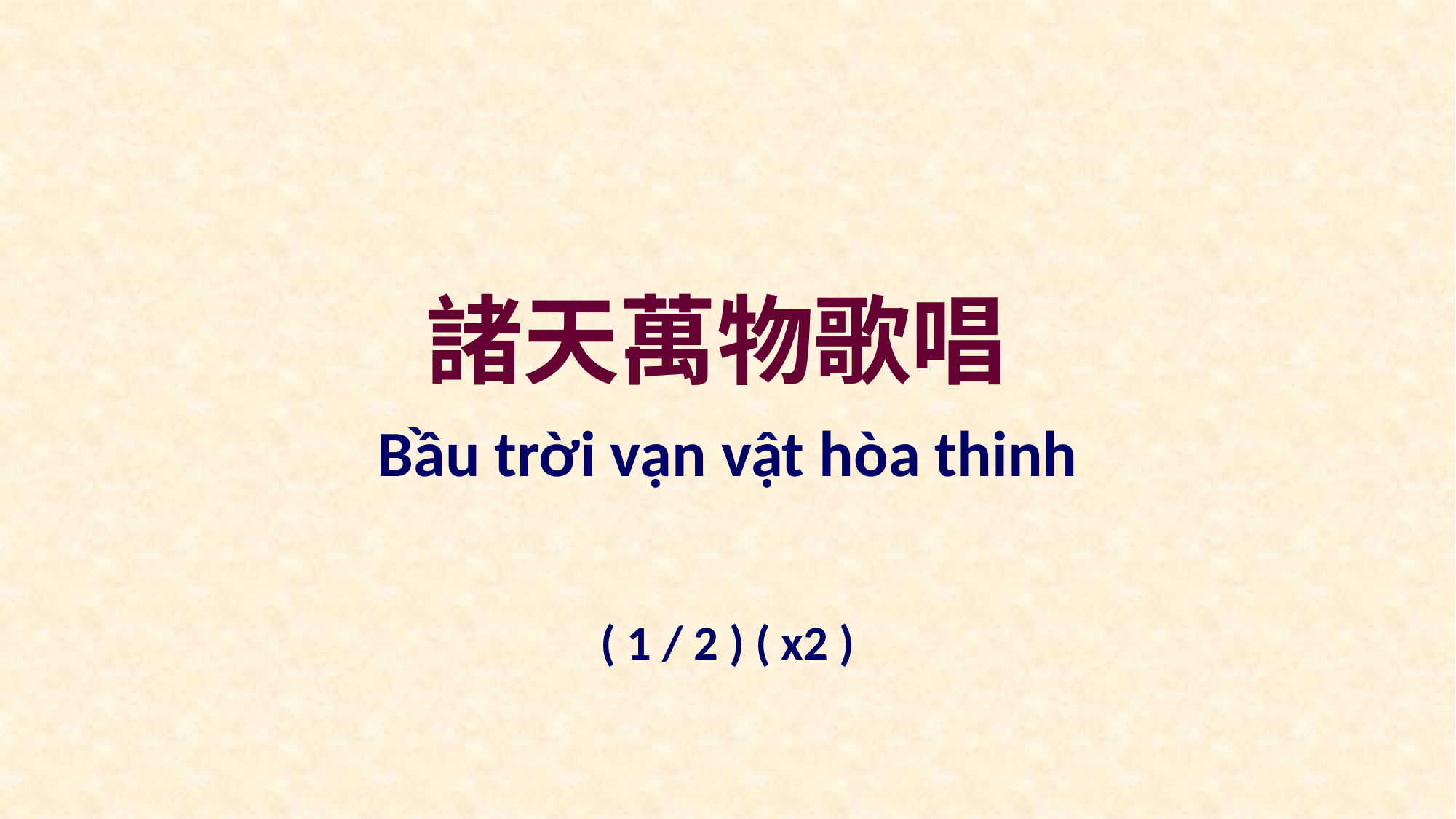

諸天萬物歌唱
Bầu trời vạn vật hòa thinh
( 1 / 2 ) ( x2 )